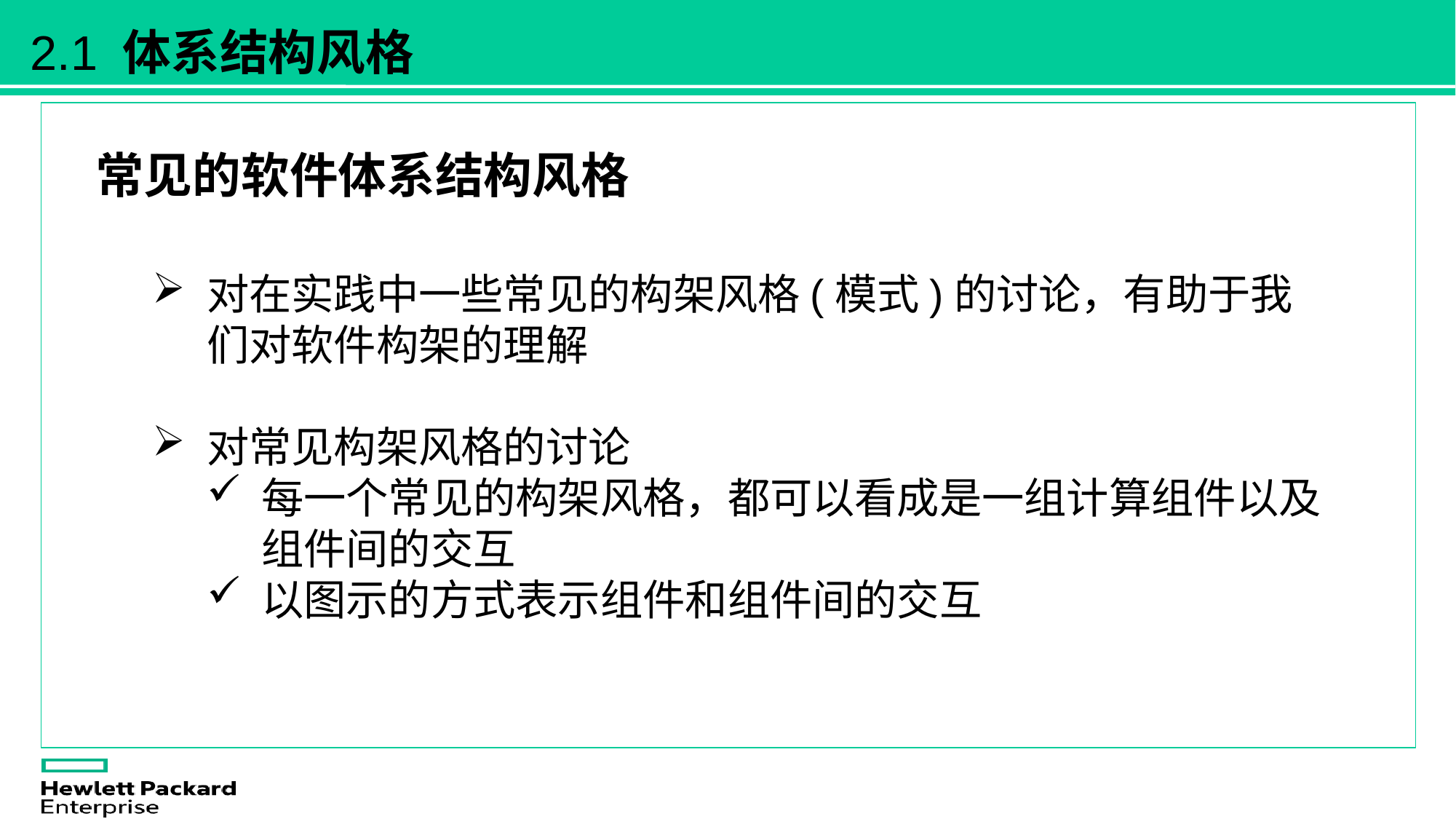

2.1 体系结构风格

常见的软件体系结构风格
对在实践中一些常见的构架风格(模式)的讨论，有助于我们对软件构架的理解

对常见构架风格的讨论
每一个常见的构架风格，都可以看成是一组计算组件以及组件间的交互
以图示的方式表示组件和组件间的交互